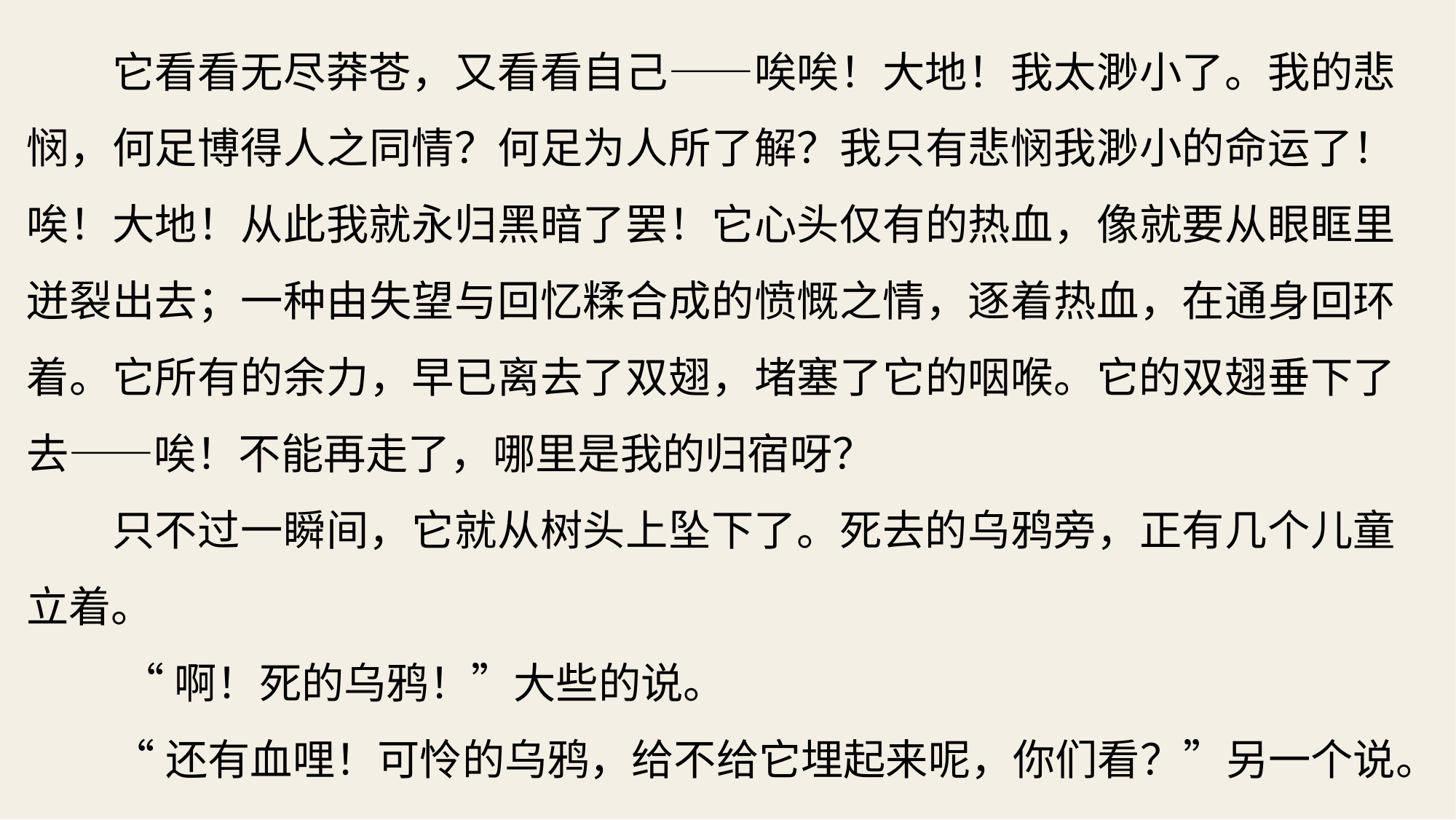

它看看无尽莽苍，又看看自己——唉唉！大地！我太渺小了。我的悲悯，何足博得人之同情？何足为人所了解？我只有悲悯我渺小的命运了！唉！大地！从此我就永归黑暗了罢！它心头仅有的热血，像就要从眼眶里迸裂出去；一种由失望与回忆糅合成的愤慨之情，逐着热血，在通身回环着。它所有的余力，早已离去了双翅，堵塞了它的咽喉。它的双翅垂下了去——唉！不能再走了，哪里是我的归宿呀？
只不过一瞬间，它就从树头上坠下了。死去的乌鸦旁，正有几个儿童立着。
 “啊！死的乌鸦！”大些的说。
“还有血哩！可怜的乌鸦，给不给它埋起来呢，你们看？”另一个说。